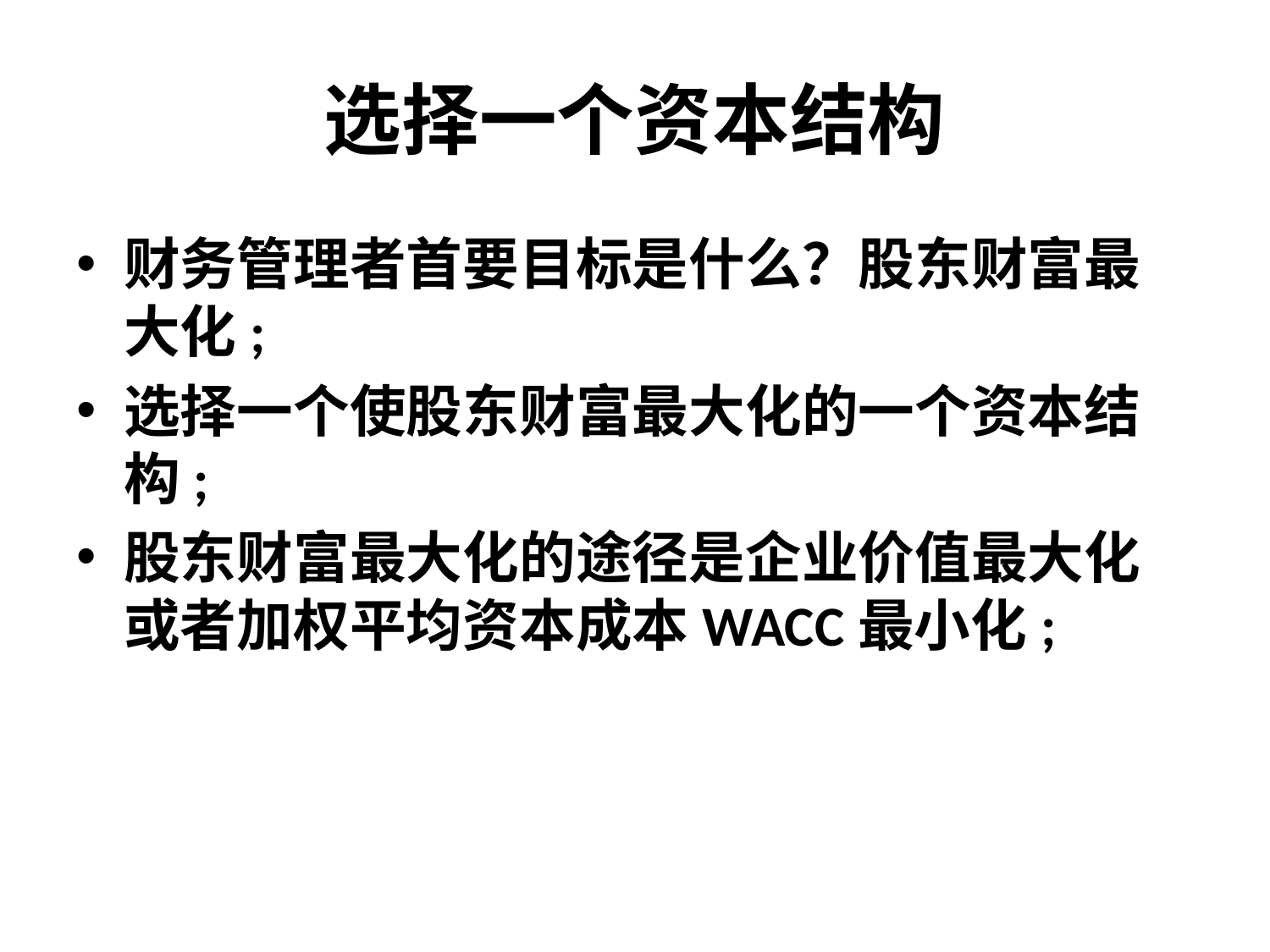

# 选择一个资本结构
财务管理者首要目标是什么？股东财富最大化;
选择一个使股东财富最大化的一个资本结构;
股东财富最大化的途径是企业价值最大化或者加权平均资本成本WACC最小化;